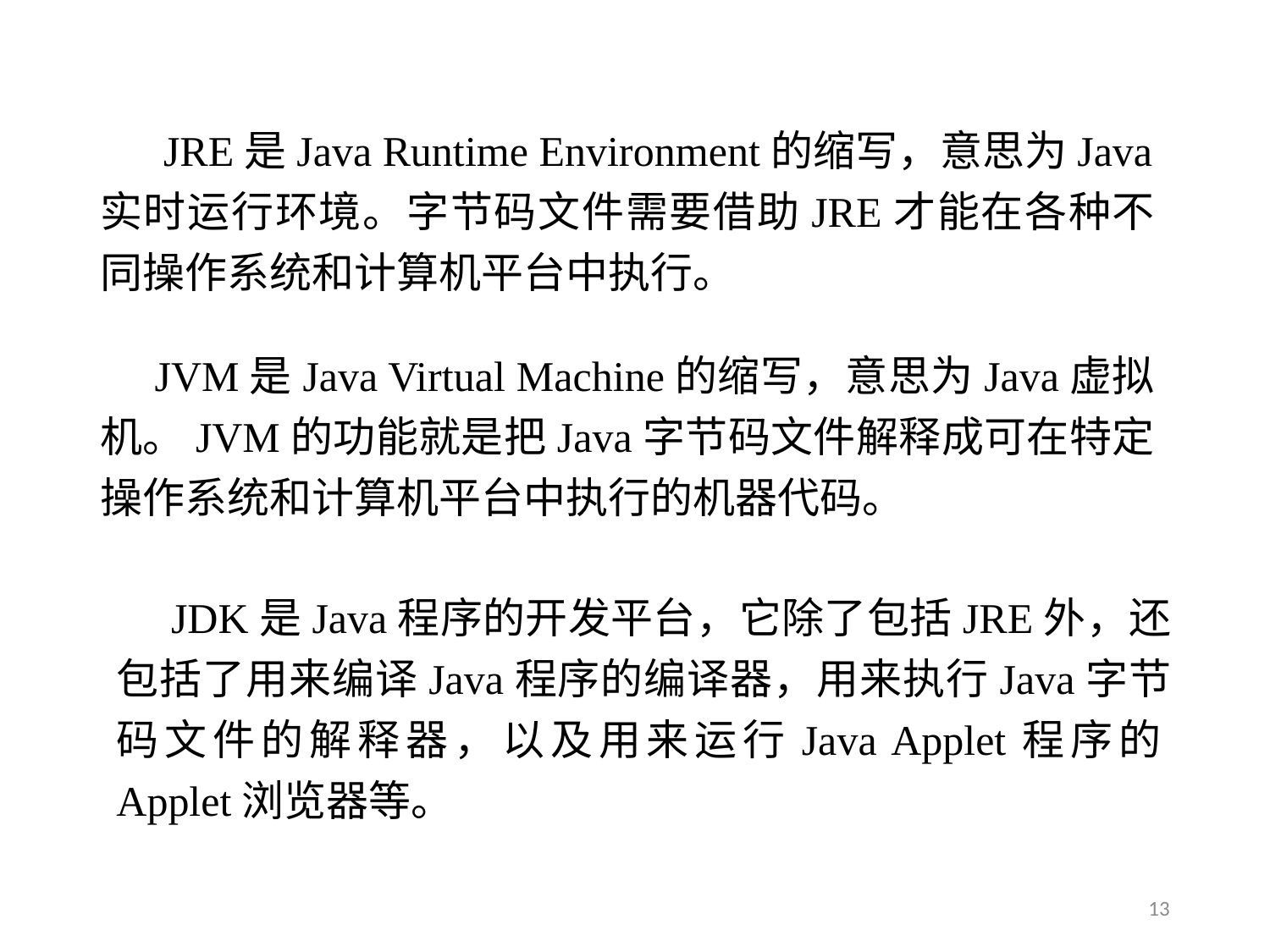

什么是JRE、JVM和JDK
      JRE是Java Runtime Environment的缩写，意思为Java实时运行环境。字节码文件需要借助JRE才能在各种不同操作系统和计算机平台中执行。
     JVM是Java Virtual Machine的缩写，意思为Java虚拟机。JVM的功能就是把Java字节码文件解释成可在特定操作系统和计算机平台中执行的机器代码。
     JDK是Java程序的开发平台，它除了包括JRE外，还包括了用来编译Java程序的编译器，用来执行Java字节码文件的解释器，以及用来运行Java Applet程序的Applet浏览器等。
13